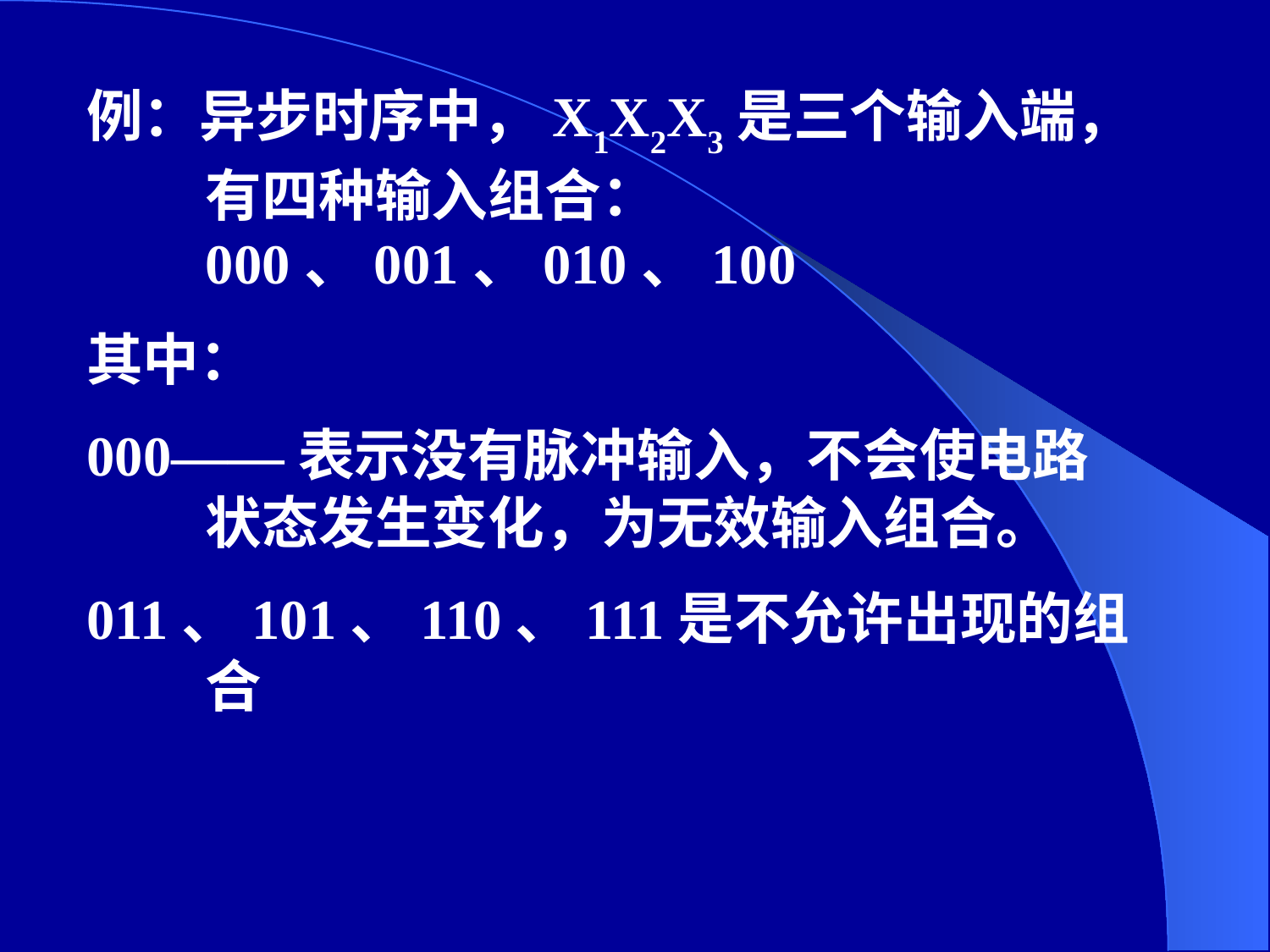

例：异步时序中，X1X2X3是三个输入端，有四种输入组合：000、001、010、100
其中：
000——表示没有脉冲输入，不会使电路状态发生变化，为无效输入组合。
011、101、110、111是不允许出现的组合